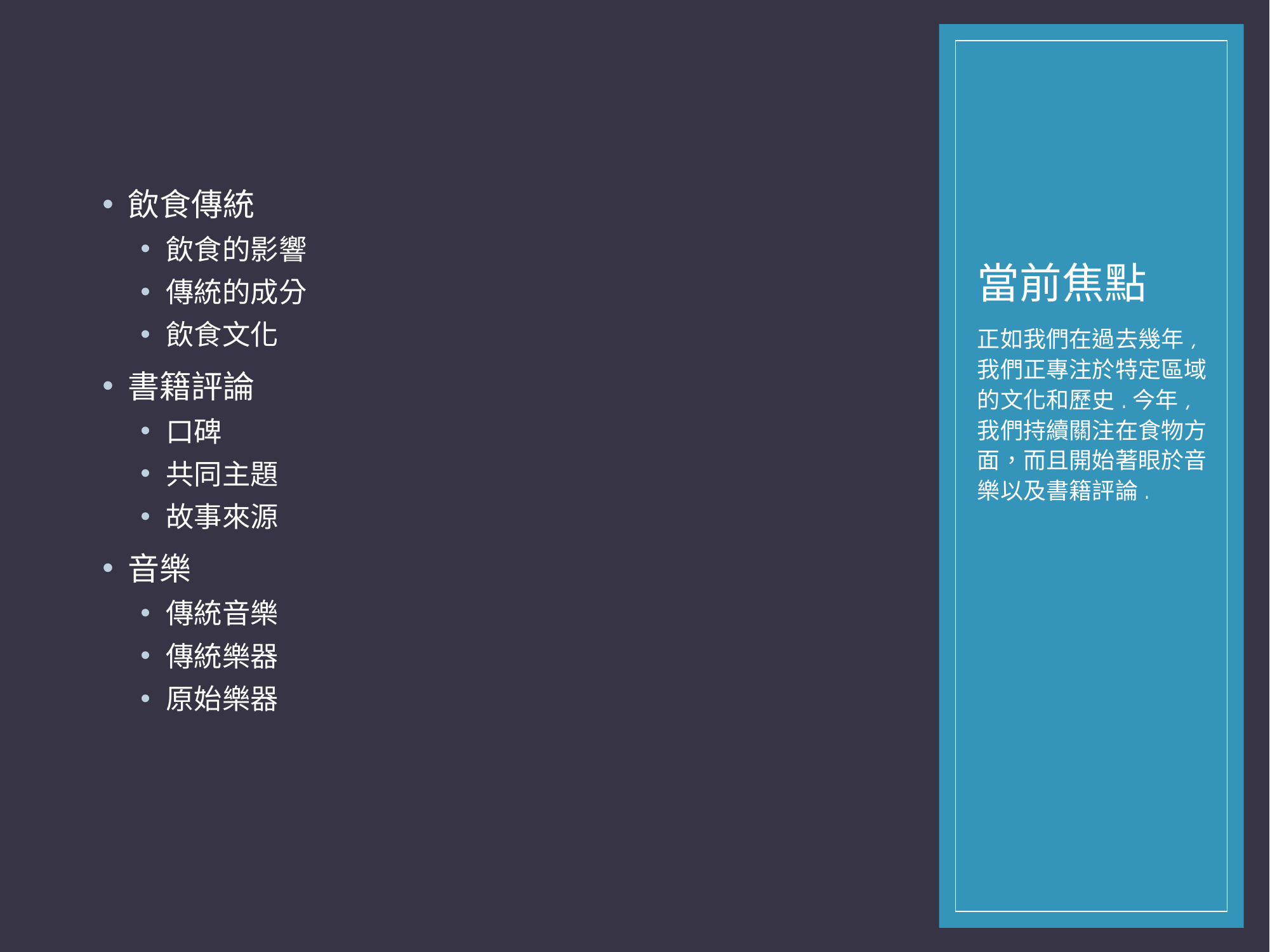

# 當前焦點

飲食傳統
飲食的影響
傳統的成分
飲食文化
書籍評論
口碑
共同主題
故事來源
音樂
傳統音樂
傳統樂器
原始樂器
正如我們在過去幾年, 我們正專注於特定區域的文化和歷史.今年, 我們持續關注在食物方面，而且開始著眼於音樂以及書籍評論.